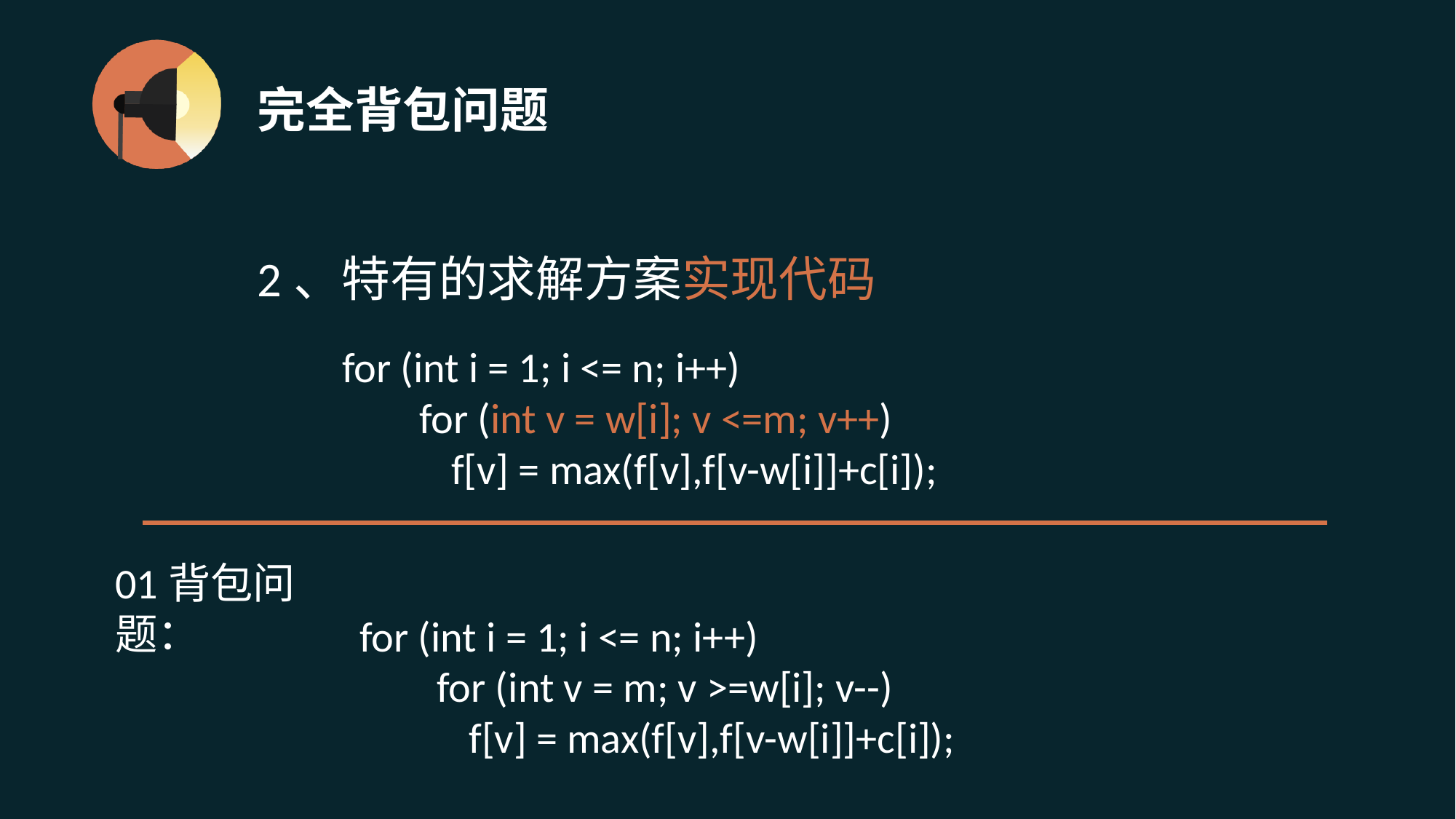

# 完全背包问题
2、特有的求解方案实现代码
for (int i = 1; i <= n; i++)
        for (int v = w[i]; v <=m; v++)
	f[v] = max(f[v],f[v-w[i]]+c[i]);

01背包问题：
for (int i = 1; i <= n; i++)
        for (int v = m; v >=w[i]; v--)
	f[v] = max(f[v],f[v-w[i]]+c[i]);